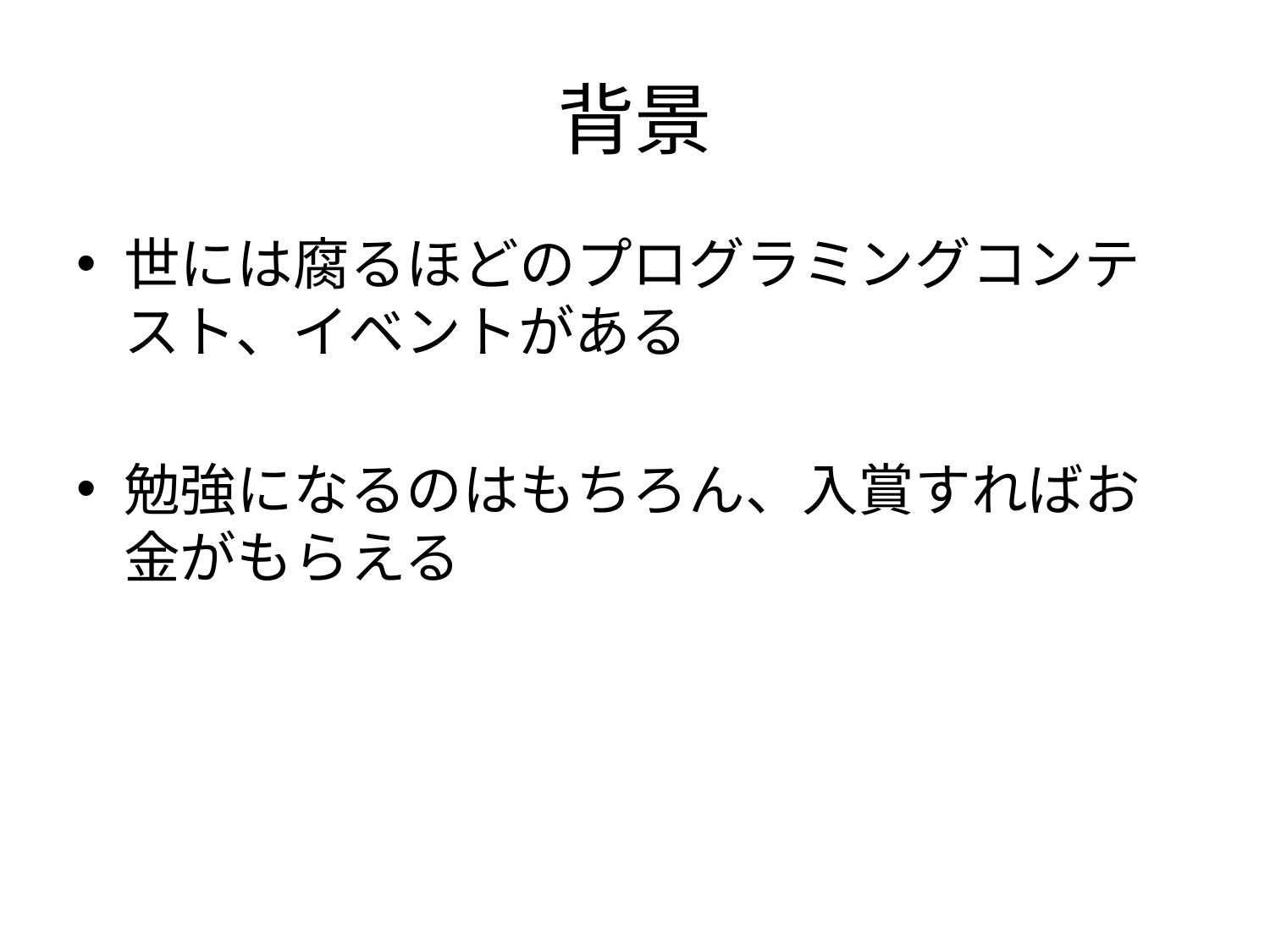

# 背景
世には腐るほどのプログラミングコンテスト、イベントがある

勉強になるのはもちろん、入賞すればお金がもらえる